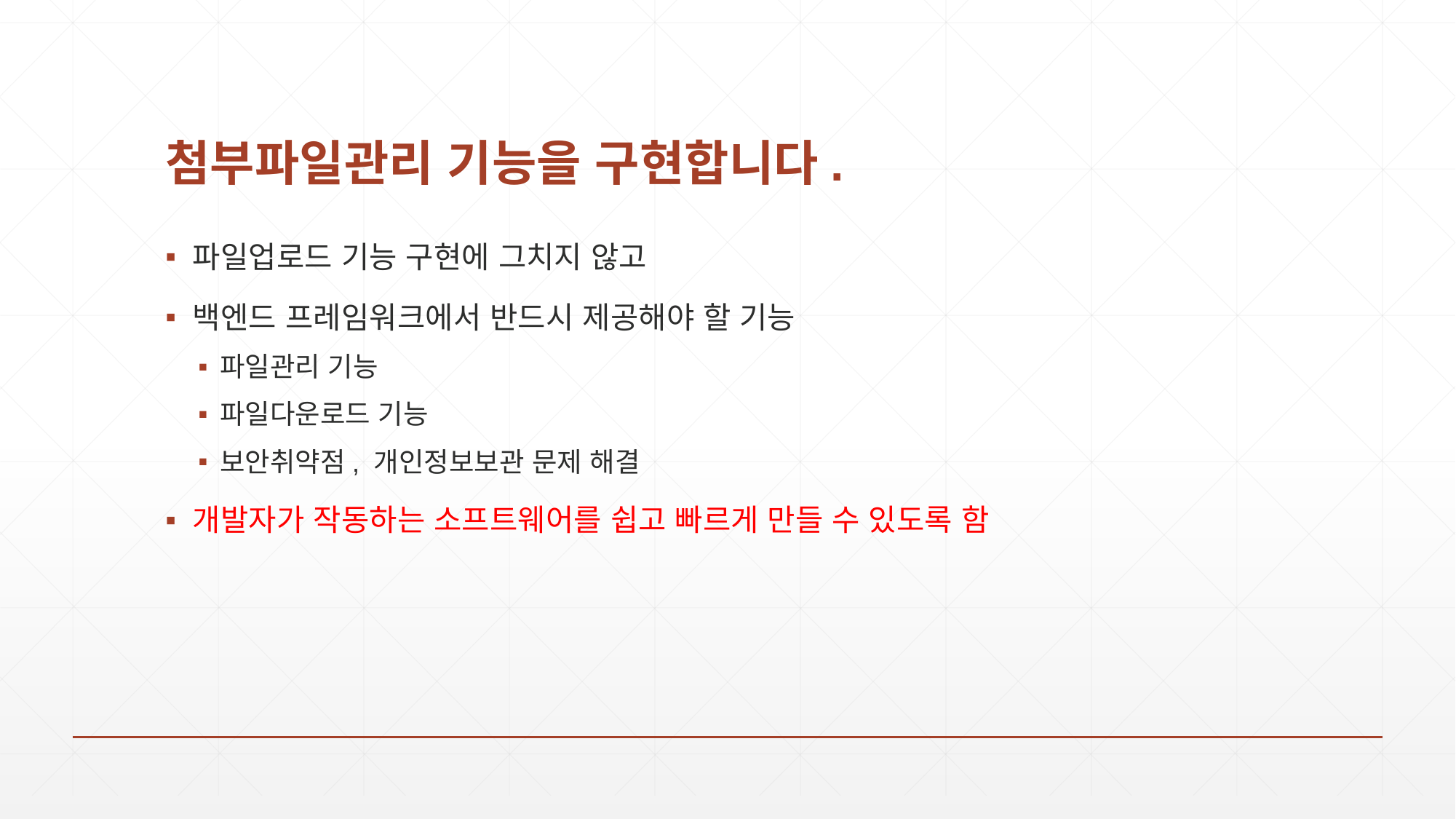

# 첨부파일관리 기능을 구현합니다.
파일업로드 기능 구현에 그치지 않고
백엔드 프레임워크에서 반드시 제공해야 할 기능
파일관리 기능
파일다운로드 기능
보안취약점, 개인정보보관 문제 해결
개발자가 작동하는 소프트웨어를 쉽고 빠르게 만들 수 있도록 함